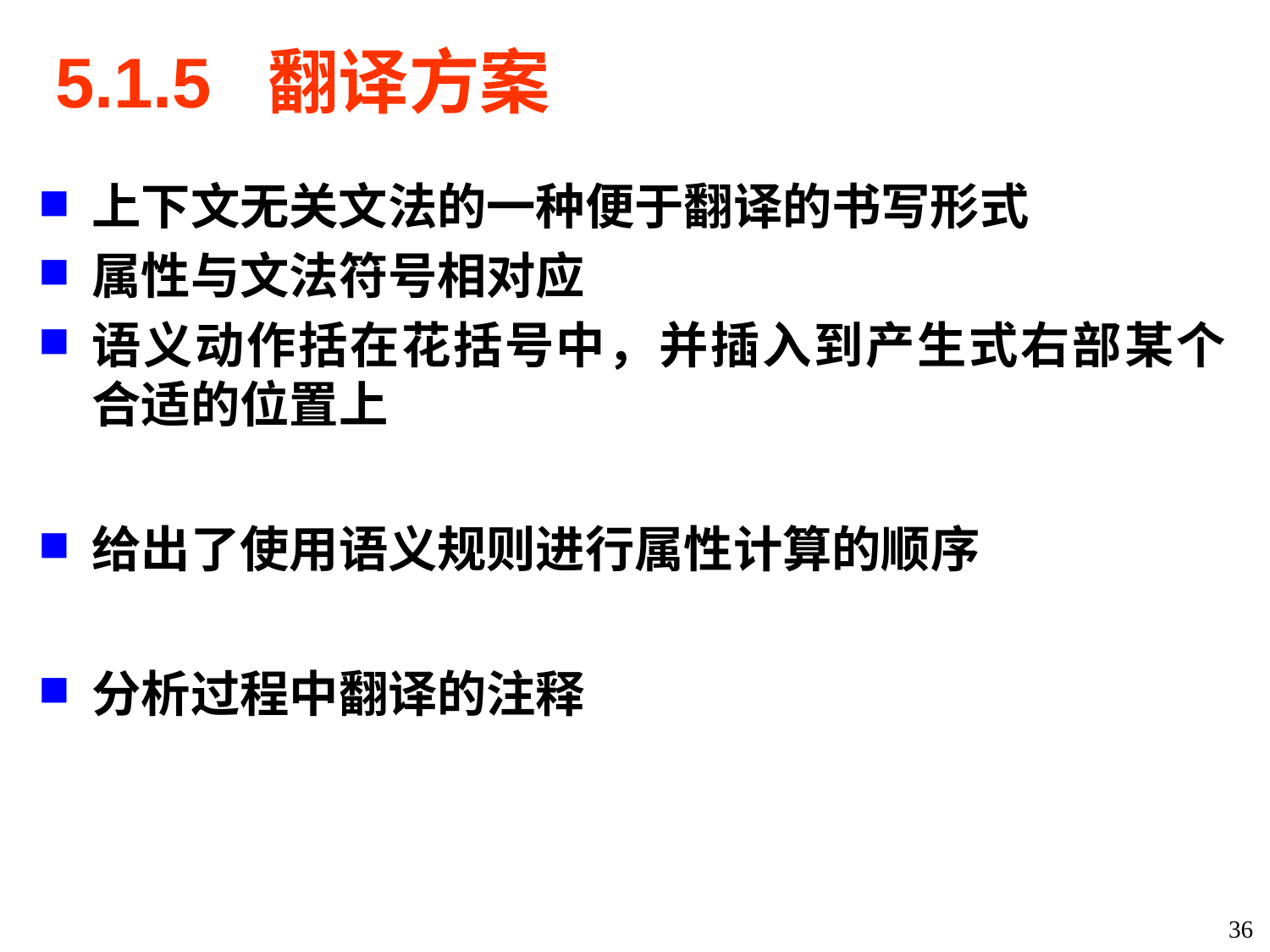

# 5.1.5  翻译方案
上下文无关文法的一种便于翻译的书写形式
属性与文法符号相对应
语义动作括在花括号中，并插入到产生式右部某个合适的位置上

给出了使用语义规则进行属性计算的顺序

分析过程中翻译的注释

36